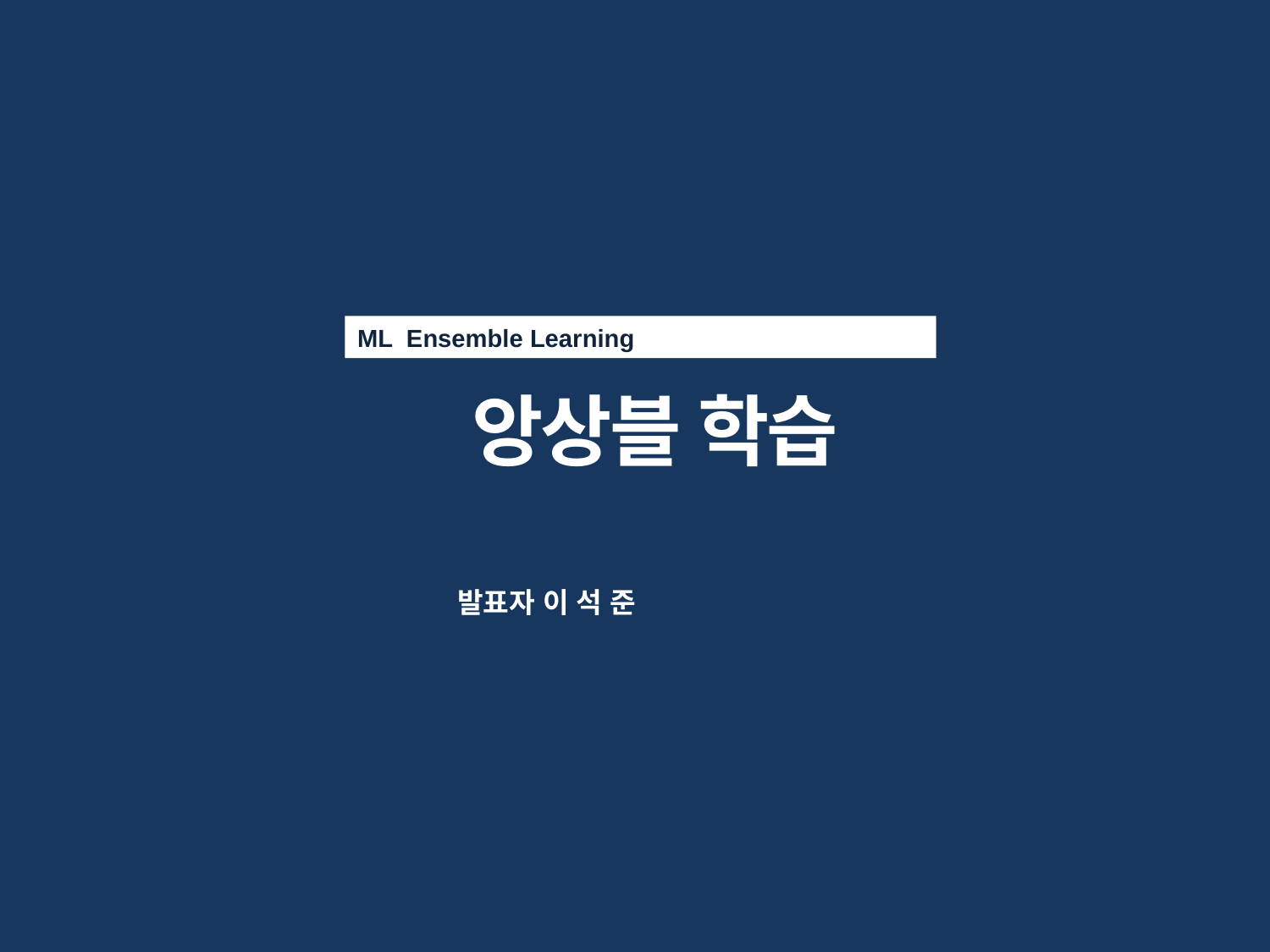

ML  Ensemble Learning
 앙상블 학습
발표자 이 석 준